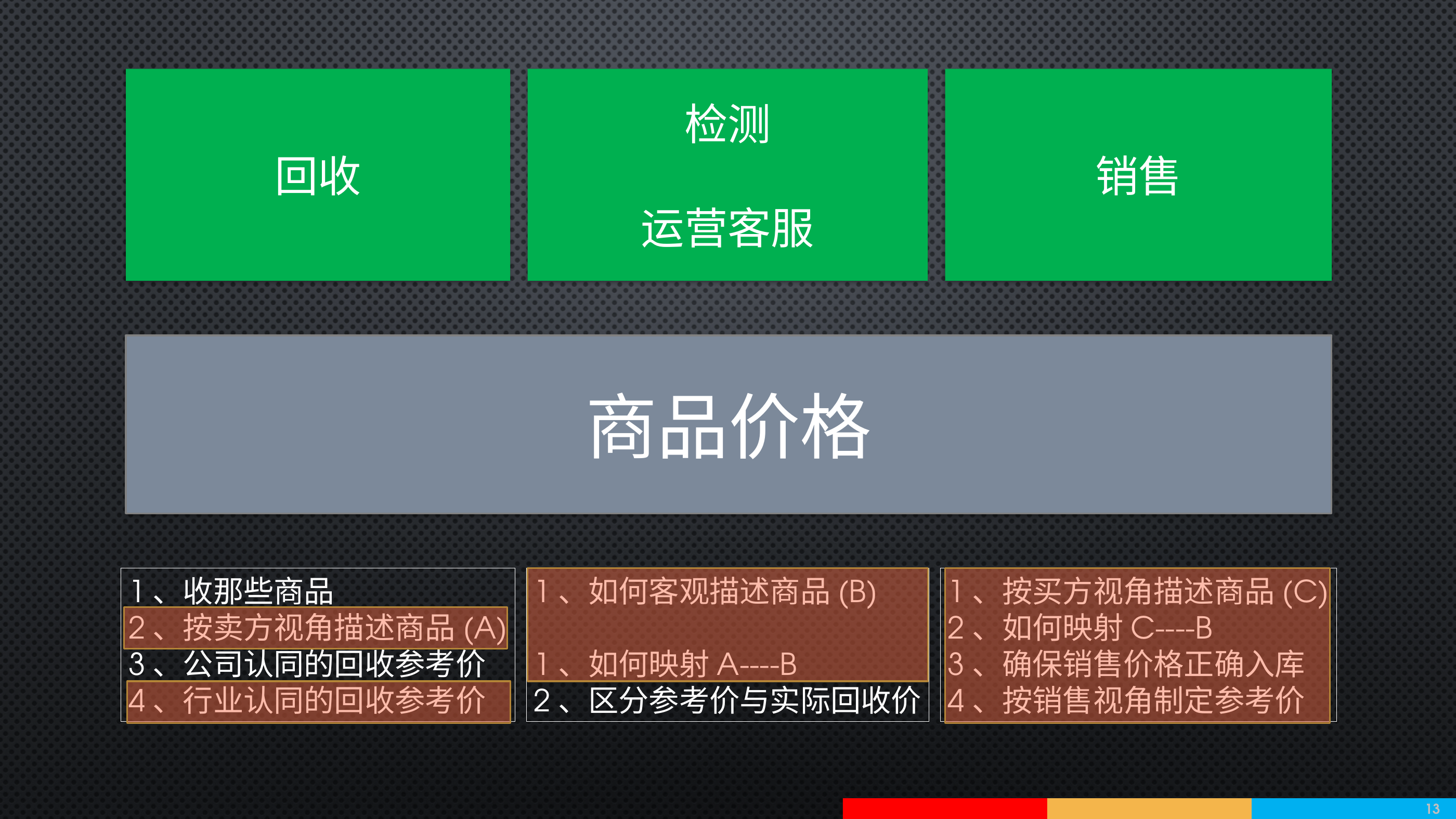

回收
检测

运营客服
销售
商品价格

1、收那些商品
2、按卖方视角描述商品(A)
3、公司认同的回收参考价
4、行业认同的回收参考价
1、如何客观描述商品(B)

1、如何映射A----B
2、区分参考价与实际回收价
1、按买方视角描述商品(C)
2、如何映射C----B
3、确保销售价格正确入库
4、按销售视角制定参考价